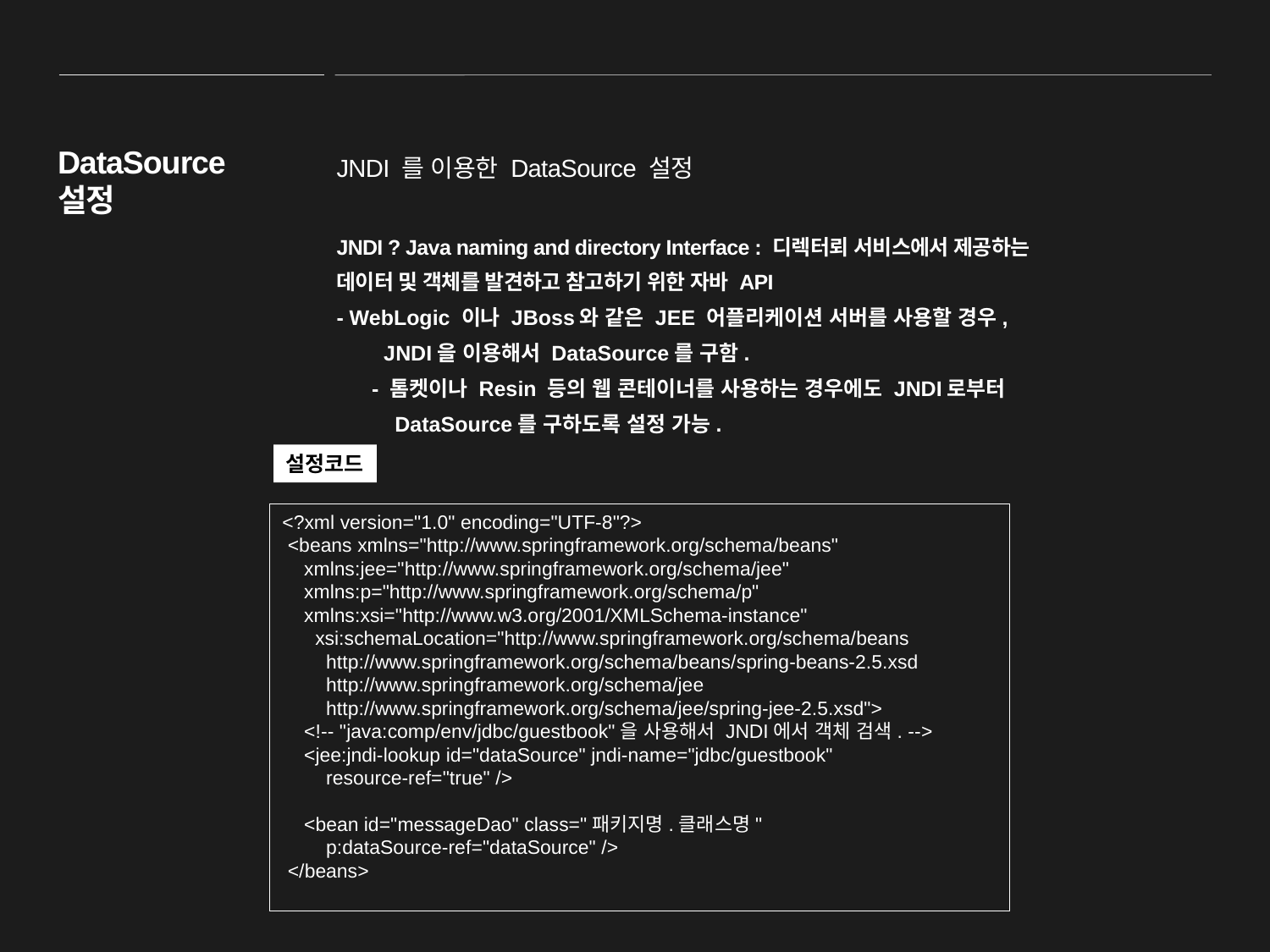

JNDI 를 이용한 DataSource 설정

JNDI ? Java naming and directory Interface : 디렉터뢰 서비스에서 제공하는 데이터 및 객체를 발견하고 참고하기 위한 자바 API
- WebLogic 이나 JBoss와 같은 JEE 어플리케이션 서버를 사용할 경우,
        JNDI을 이용해서 DataSource를 구함.
      - 톰켓이나 Resin 등의 웹 콘테이너를 사용하는 경우에도 JNDI로부터
         DataSource를 구하도록 설정 가능.
DataSource 설정
설정코드
<?xml version="1.0" encoding="UTF-8"?>
 <beans xmlns="http://www.springframework.org/schema/beans"
    xmlns:jee="http://www.springframework.org/schema/jee"
    xmlns:p="http://www.springframework.org/schema/p"
    xmlns:xsi="http://www.w3.org/2001/XMLSchema-instance"
      xsi:schemaLocation="http://www.springframework.org/schema/beans
        http://www.springframework.org/schema/beans/spring-beans-2.5.xsd
        http://www.springframework.org/schema/jee
        http://www.springframework.org/schema/jee/spring-jee-2.5.xsd">
    <!-- "java:comp/env/jdbc/guestbook"을 사용해서 JNDI에서 객체 검색. -->
    <jee:jndi-lookup id="dataSource" jndi-name="jdbc/guestbook"
        resource-ref="true" />

    <bean id="messageDao" class="패키지명.클래스명"
        p:dataSource-ref="dataSource" />
 </beans>